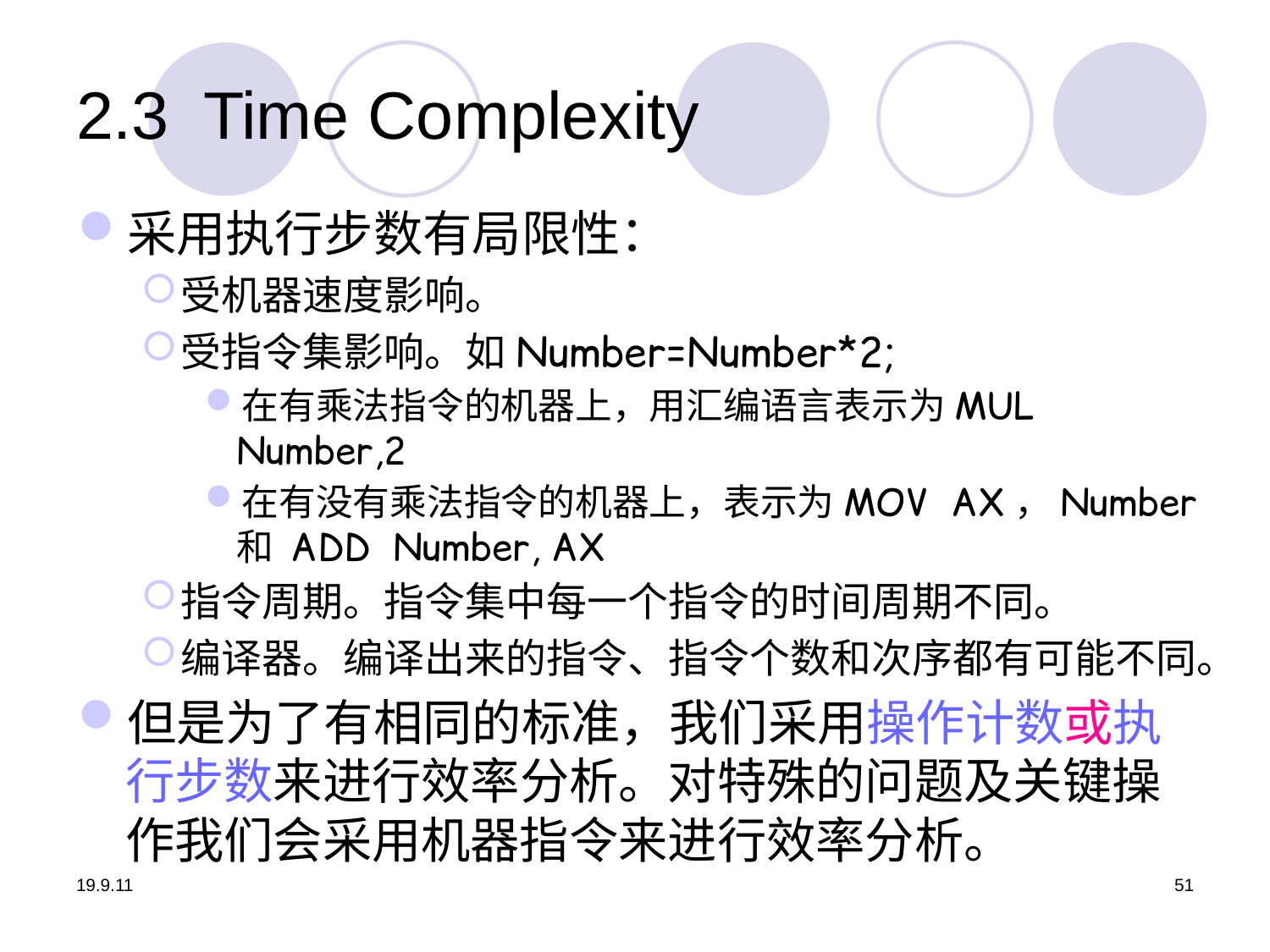

# 2.3	Time Complexity
采用执行步数有局限性：
受机器速度影响。
受指令集影响。如Number=Number*2;
在有乘法指令的机器上，用汇编语言表示为MUL   Number,2
在有没有乘法指令的机器上，表示为MOV  AX，Number 和 ADD  Number, AX
指令周期。指令集中每一个指令的时间周期不同。
编译器。编译出来的指令、指令个数和次序都有可能不同。
但是为了有相同的标准，我们采用操作计数或执行步数来进行效率分析。对特殊的问题及关键操作我们会采用机器指令来进行效率分析。
19.9.11
51